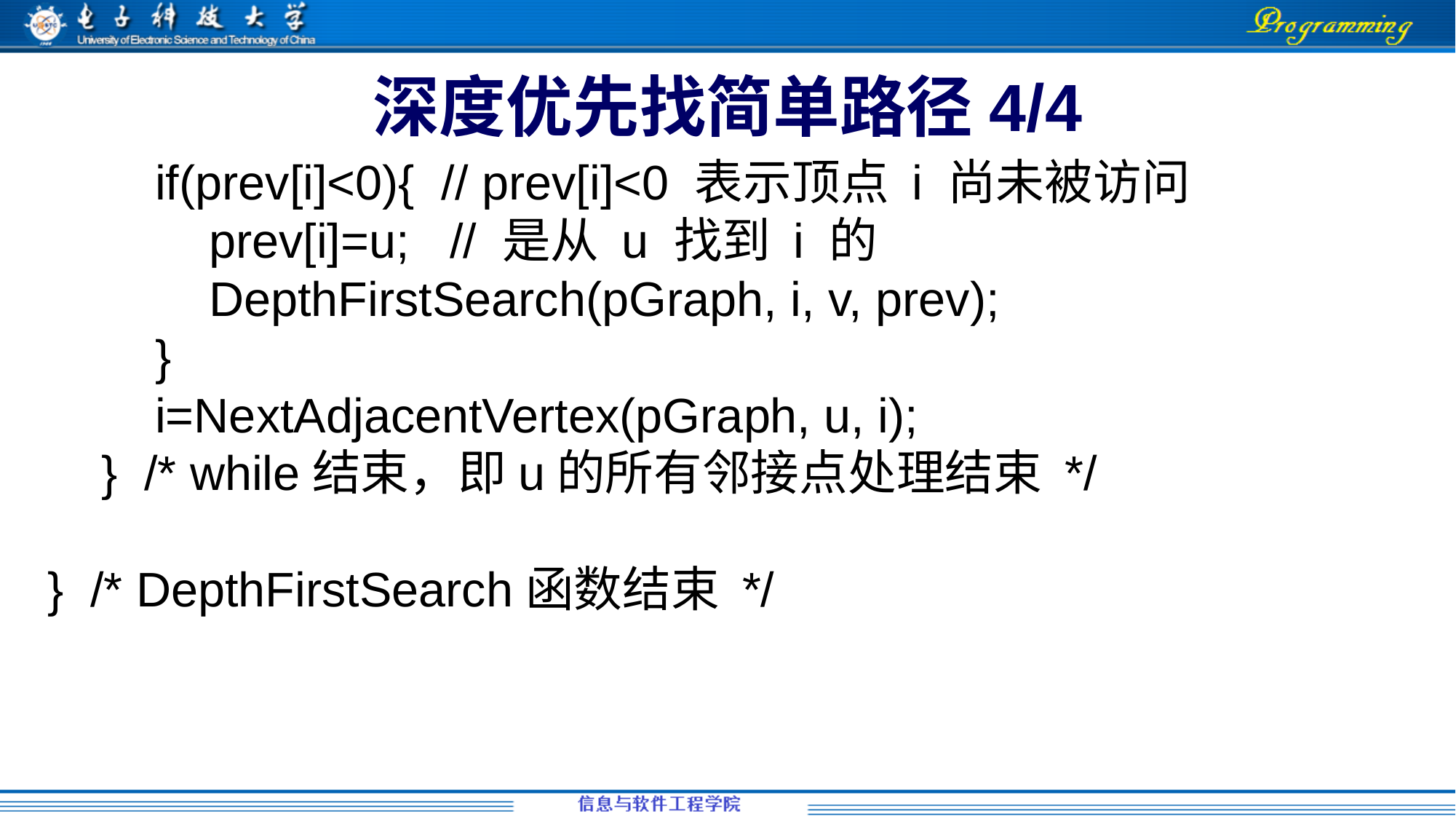

# 深度优先找简单路径4/4
        if(prev[i]<0){  // prev[i]<0 表示顶点 i 尚未被访问
            prev[i]=u;   // 是从 u 找到 i 的
            DepthFirstSearch(pGraph, i, v, prev);
        }
        i=NextAdjacentVertex(pGraph, u, i);
    }  /* while结束，即u的所有邻接点处理结束 */

}  /* DepthFirstSearch函数结束 */